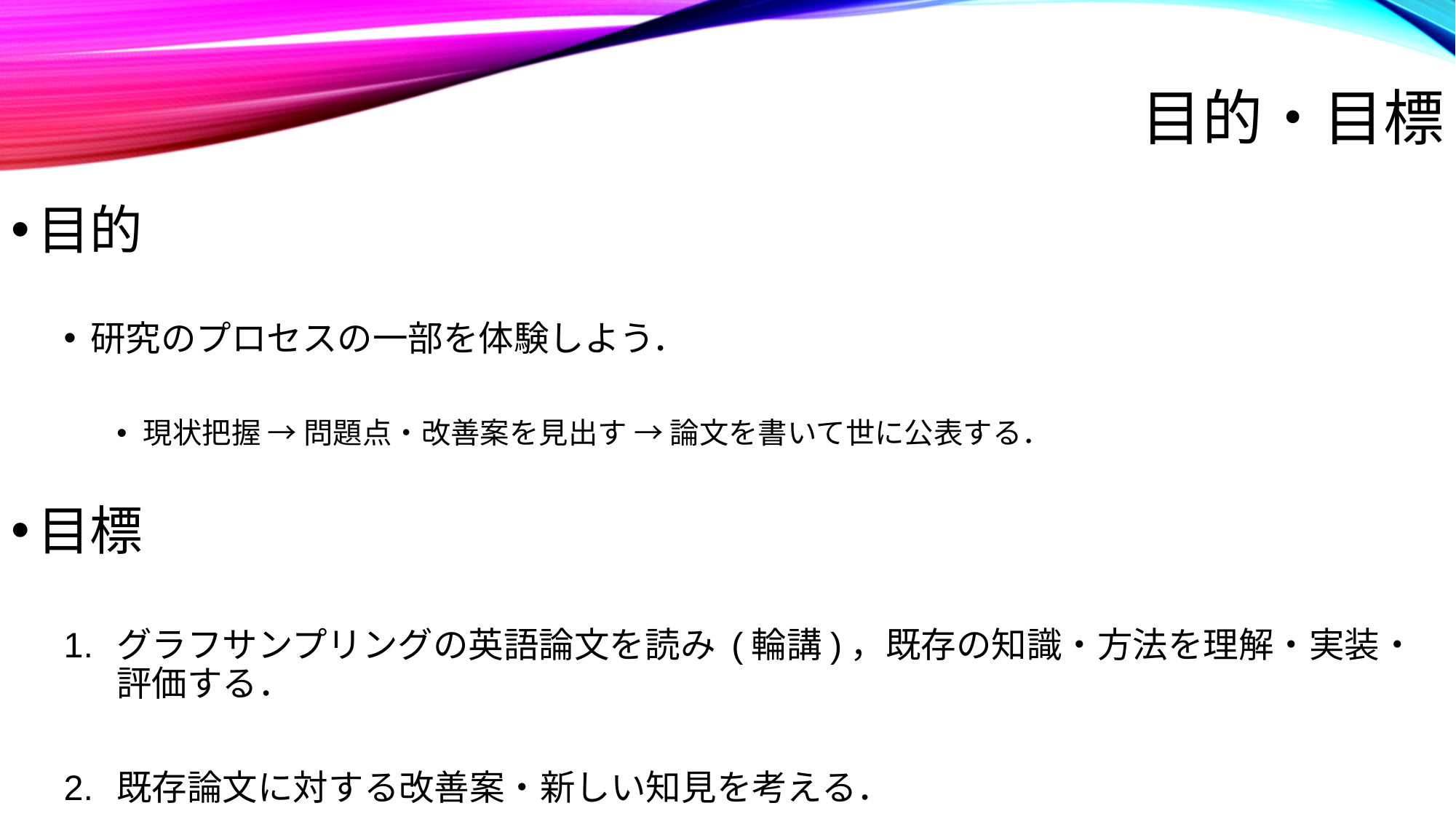

# 目的・目標
目的

研究のプロセスの一部を体験しよう．

現状把握 → 問題点・改善案を見出す → 論文を書いて世に公表する．

目標

グラフサンプリングの英語論文を読み (輪講)，既存の知識・方法を理解・実装・評価する．

既存論文に対する改善案・新しい知見を考える．